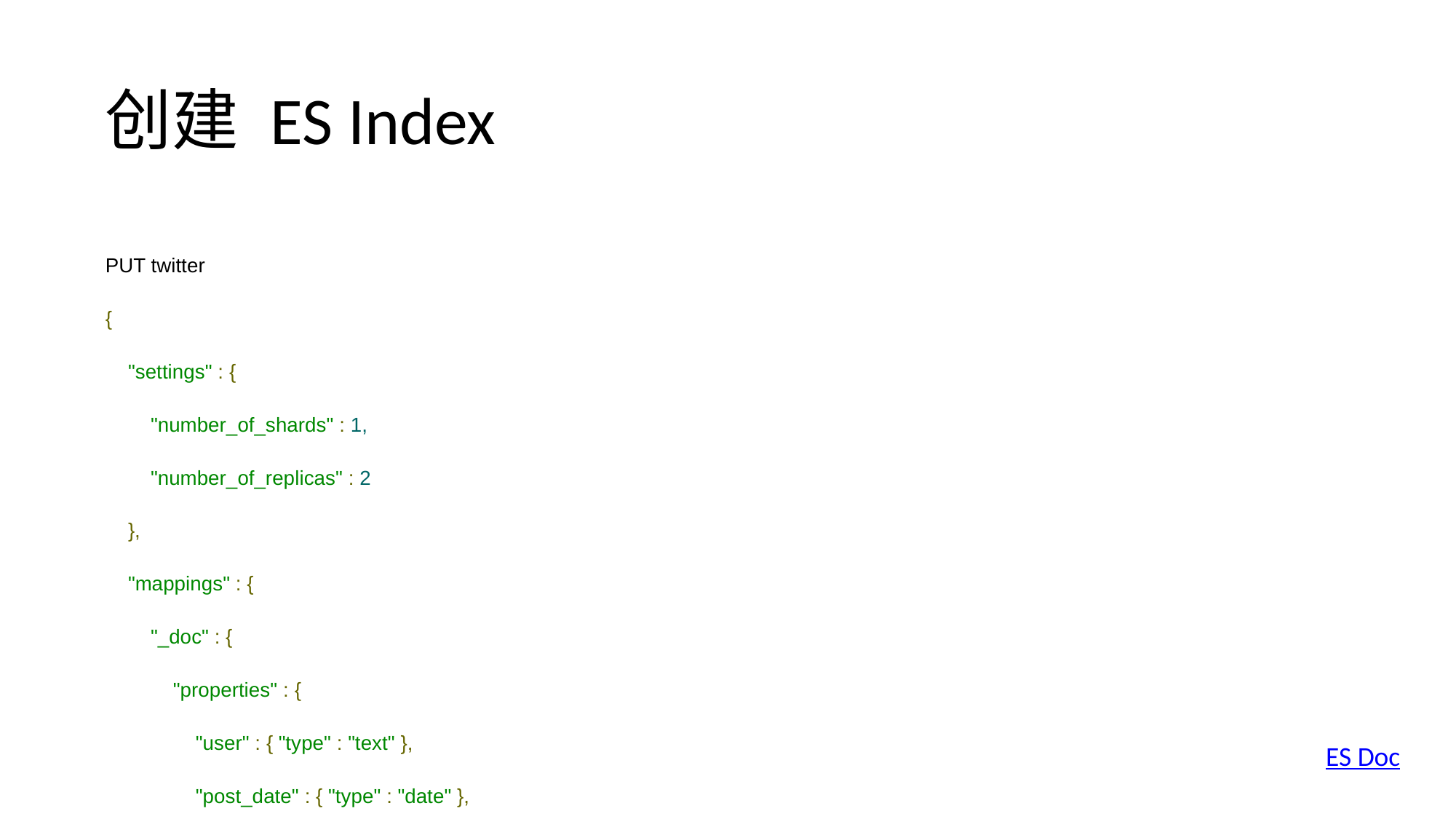

# 创建 ES Index
PUT twitter
{
    "settings" : {
        "number_of_shards" : 1,
        "number_of_replicas" : 2
    },
    "mappings" : {
        "_doc" : {
            "properties" : {
                "user" : { "type" : "text" },
                "post_date" : { "type" : "date" },
                "message" : { "type" : "text" },
            }
        }
    }
}
ES Doc